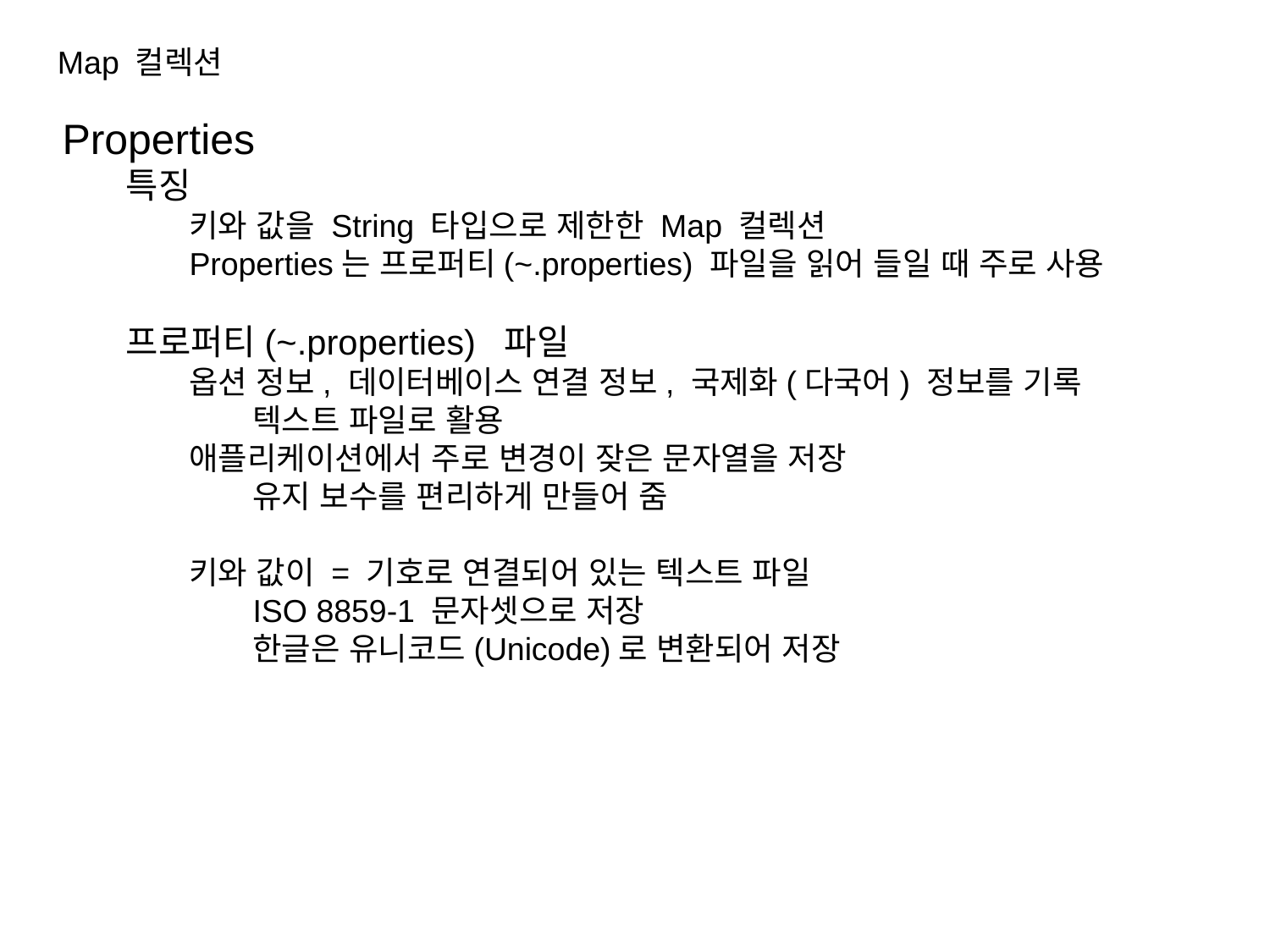

Map 컬렉션
Properties
특징
키와 값을 String 타입으로 제한한 Map 컬렉션
Properties는 프로퍼티(~.properties) 파일을 읽어 들일 때 주로 사용

프로퍼티(~.properties)  파일
옵션 정보, 데이터베이스 연결 정보, 국제화(다국어) 정보를 기록
텍스트 파일로 활용
애플리케이션에서 주로 변경이 잦은 문자열을 저장
유지 보수를 편리하게 만들어 줌

키와 값이 = 기호로 연결되어 있는 텍스트 파일
ISO 8859-1 문자셋으로 저장
한글은 유니코드(Unicode)로 변환되어 저장